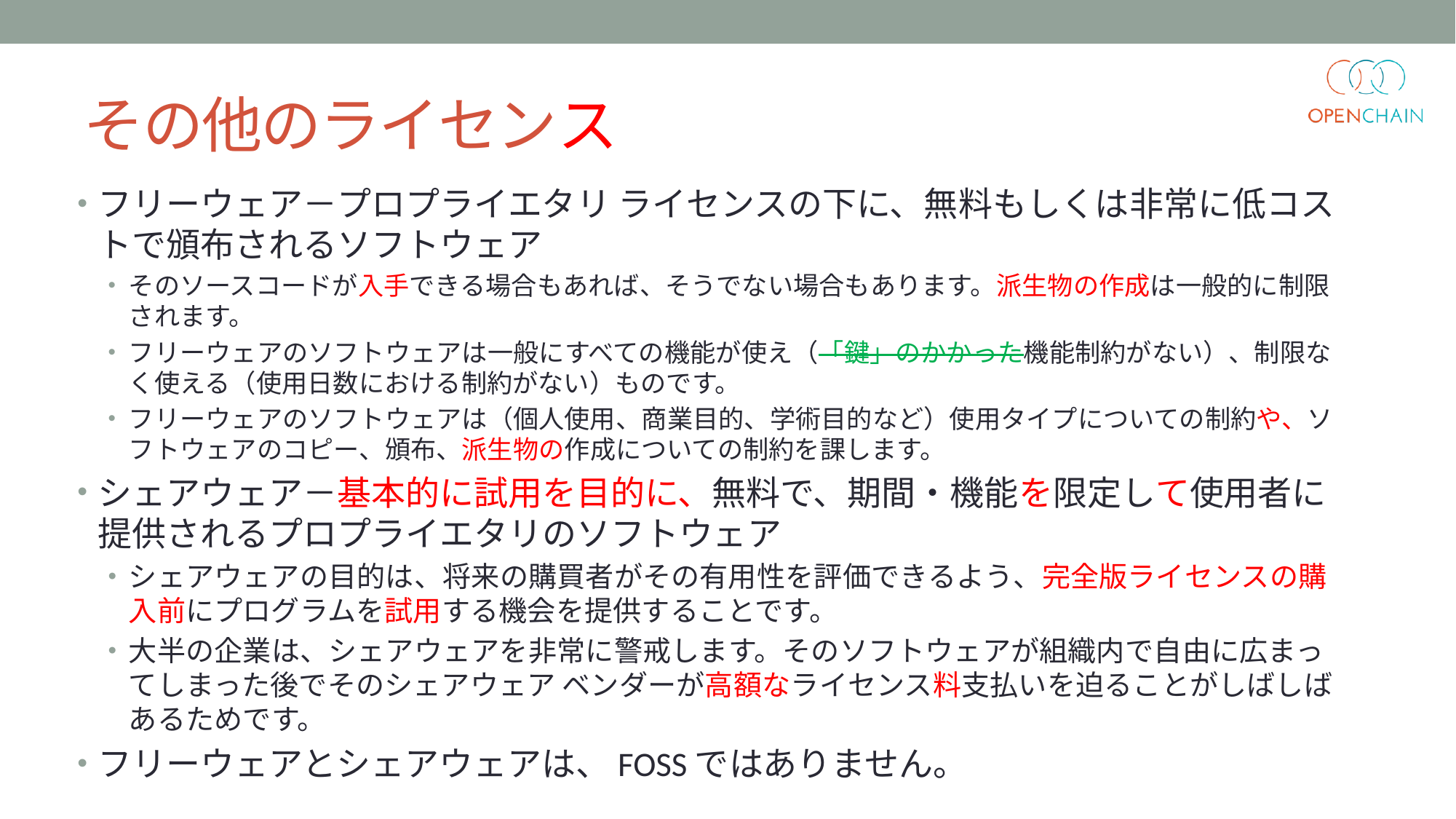

# その他のライセンス
フリーウェア－プロプライエタリ ライセンスの下に、無料もしくは非常に低コストで頒布されるソフトウェア
そのソースコードが入手できる場合もあれば、そうでない場合もあります。派生物の作成は一般的に制限されます。
フリーウェアのソフトウェアは一般にすべての機能が使え（「鍵」のかかった機能制約がない）、制限なく使える（使用日数における制約がない）ものです。
フリーウェアのソフトウェアは（個人使用、商業目的、学術目的など）使用タイプについての制約や、ソフトウェアのコピー、頒布、派生物の作成についての制約を課します。
シェアウェア－基本的に試用を目的に、無料で、期間・機能を限定して使用者に提供されるプロプライエタリのソフトウェア
シェアウェアの目的は、将来の購買者がその有用性を評価できるよう、完全版ライセンスの購入前にプログラムを試用する機会を提供することです。
大半の企業は、シェアウェアを非常に警戒します。そのソフトウェアが組織内で自由に広まってしまった後でそのシェアウェア ベンダーが高額なライセンス料支払いを迫ることがしばしばあるためです。
フリーウェアとシェアウェアは、FOSSではありません。